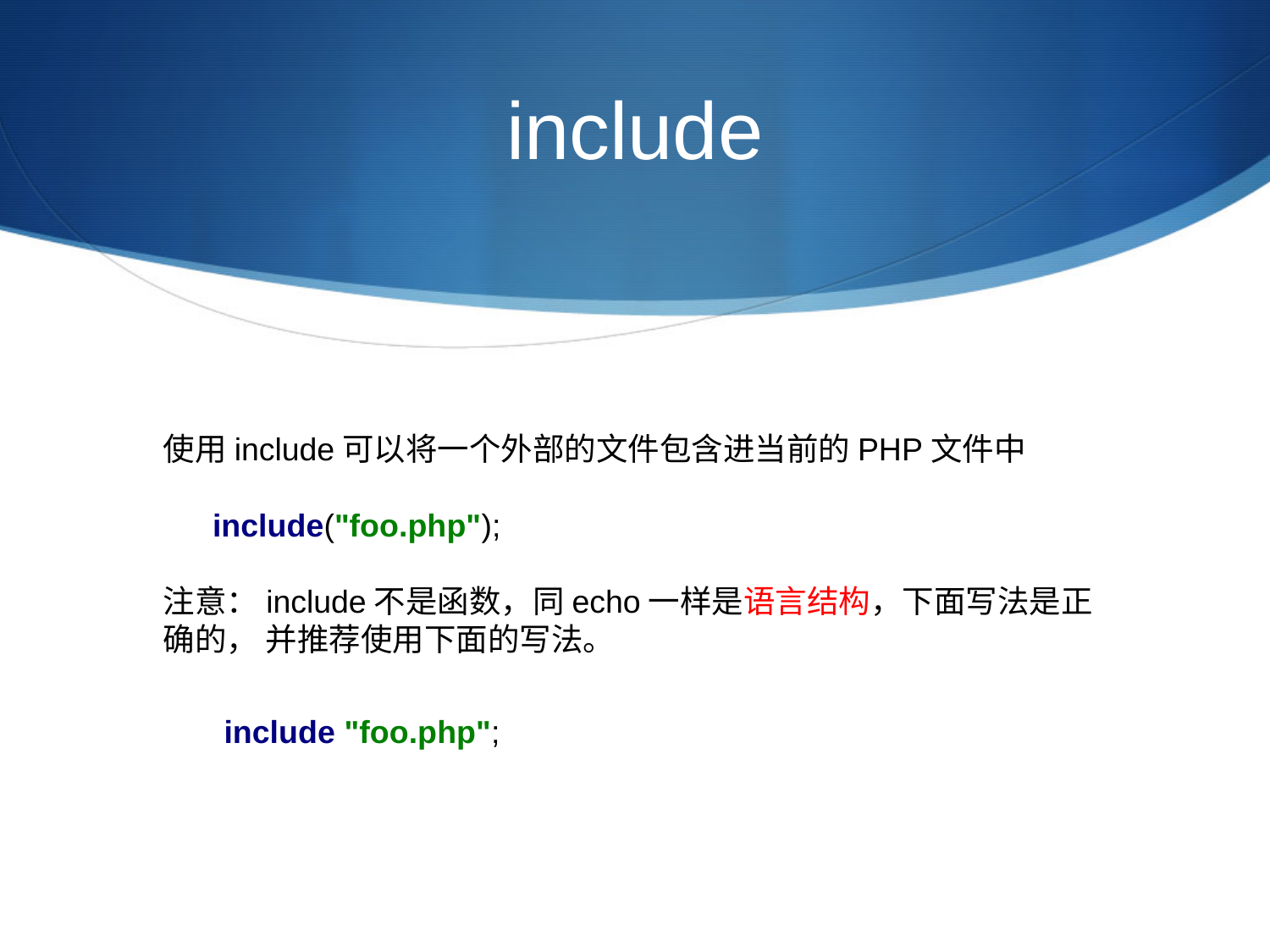

# include
使用include可以将一个外部的文件包含进当前的PHP文件中

注意：include不是函数，同echo一样是语言结构，下面写法是正确的， 并推荐使用下面的写法。
include("foo.php");
include "foo.php";